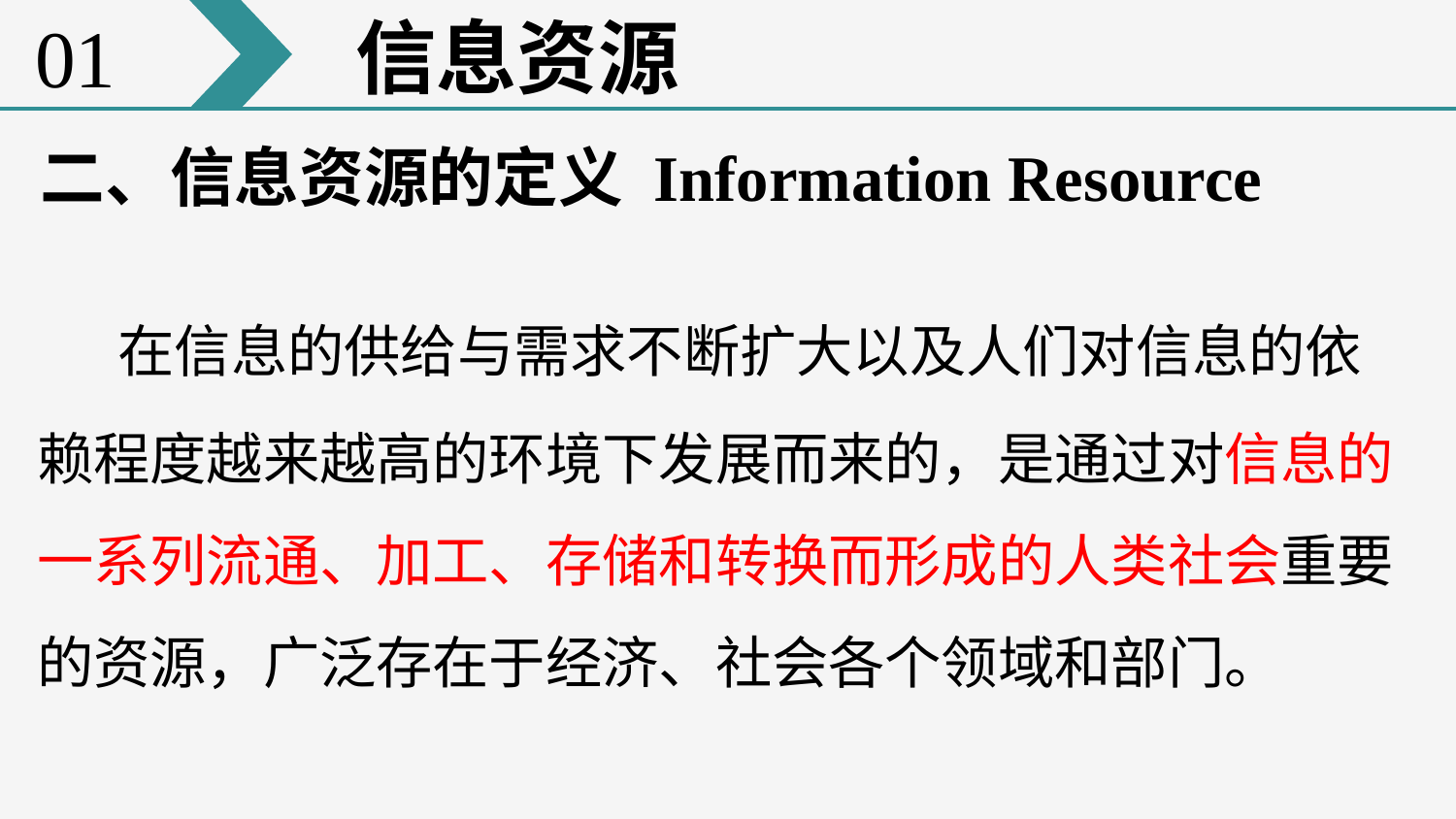

01
 信息资源
二、信息资源的定义 Information Resource
   在信息的供给与需求不断扩大以及人们对信息的依赖程度越来越高的环境下发展而来的，是通过对信息的一系列流通、加工、存储和转换而形成的人类社会重要的资源，广泛存在于经济、社会各个领域和部门。